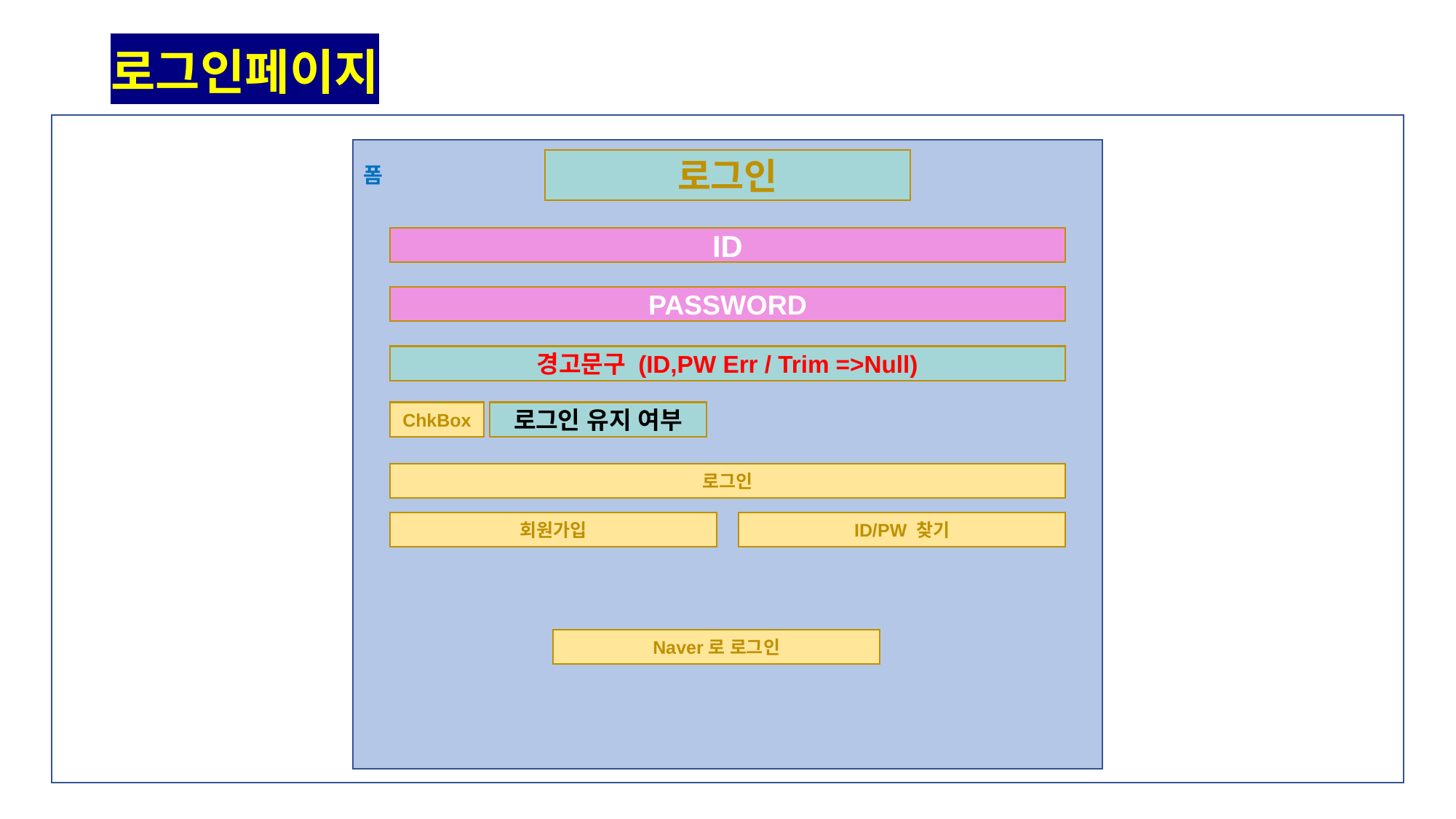

로그인페이지

폼

로그인
ID
PASSWORD
경고문구 (ID,PW Err / Trim =>Null)
로그인 유지 여부
ChkBox
로그인
회원가입
ID/PW 찾기
Naver로 로그인